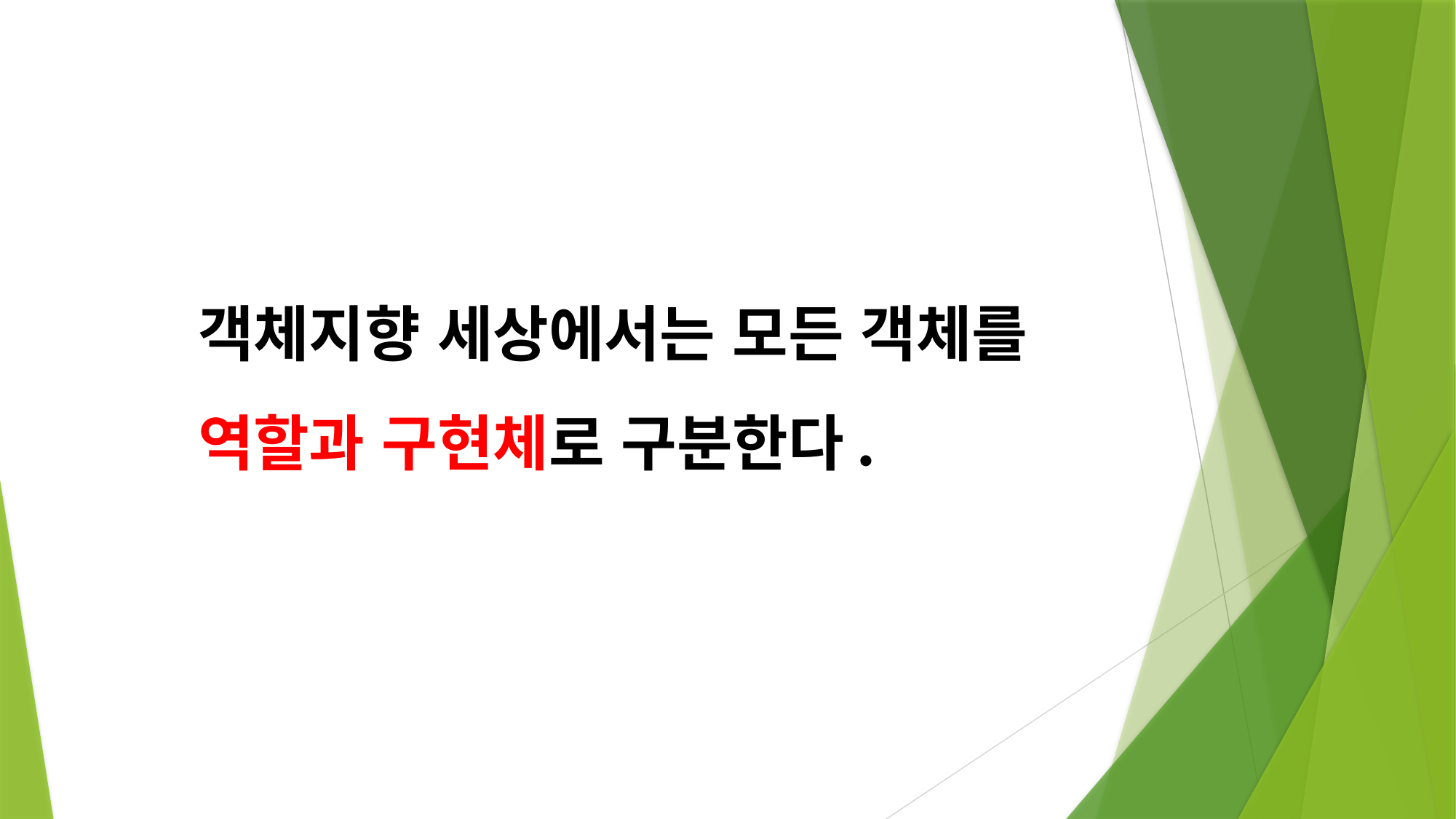

객체지향 세상에서는 모든 객체를
역할과 구현체로 구분한다.